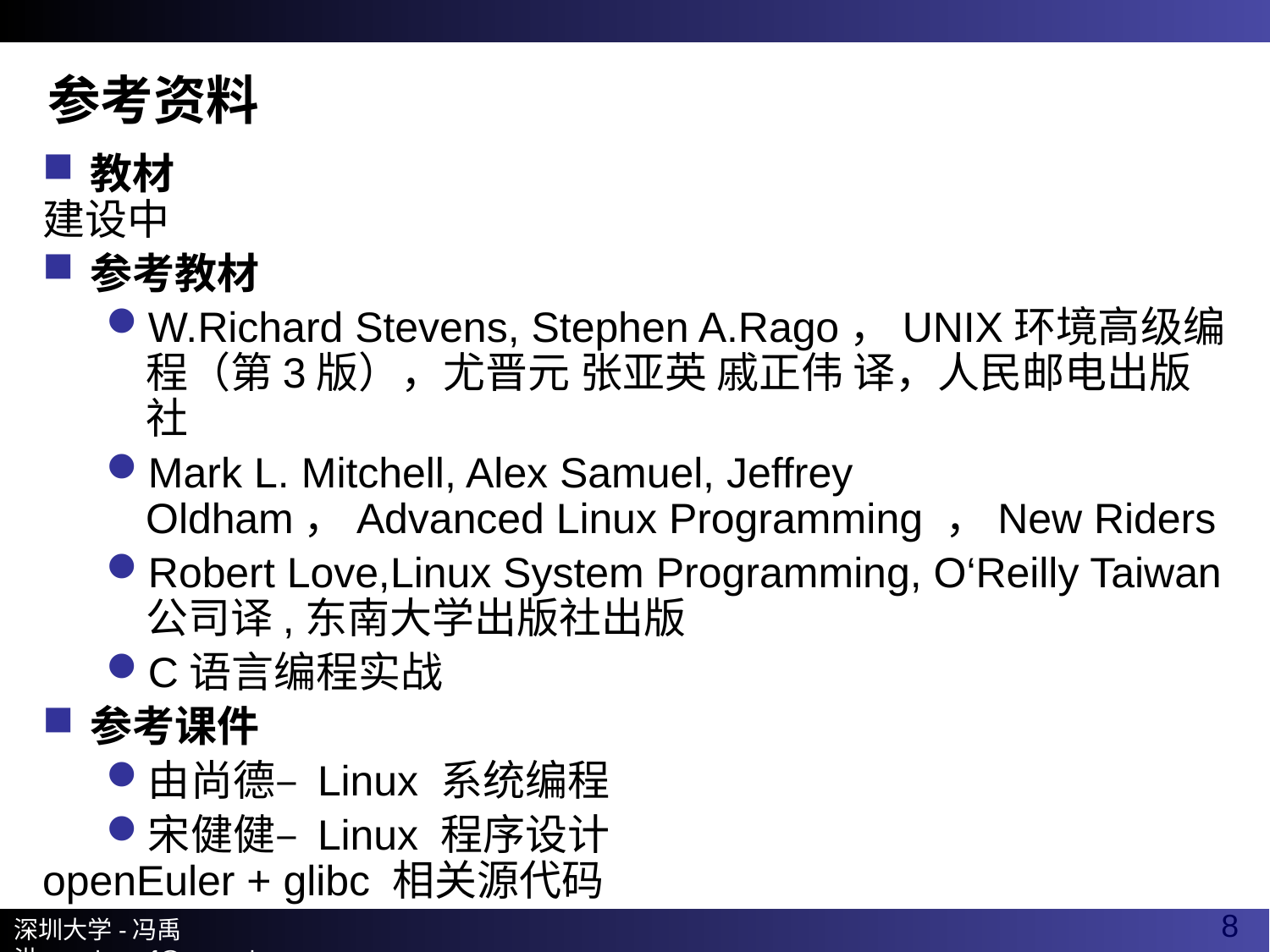

# 参考资料
教材
建设中
参考教材
W.Richard Stevens, Stephen A.Rago，UNIX环境高级编程（第3版），尤晋元 张亚英 戚正伟 译，人民邮电出版社
Mark L. Mitchell, Alex Samuel, Jeffrey Oldham，Advanced Linux Programming ，New Riders
Robert Love,Linux System Programming, O‘Reilly Taiwan公司译,东南大学出版社出版
C语言编程实战
参考课件
由尚德– Linux 系统编程
宋健健– Linux 程序设计
openEuler + glibc 相关源代码